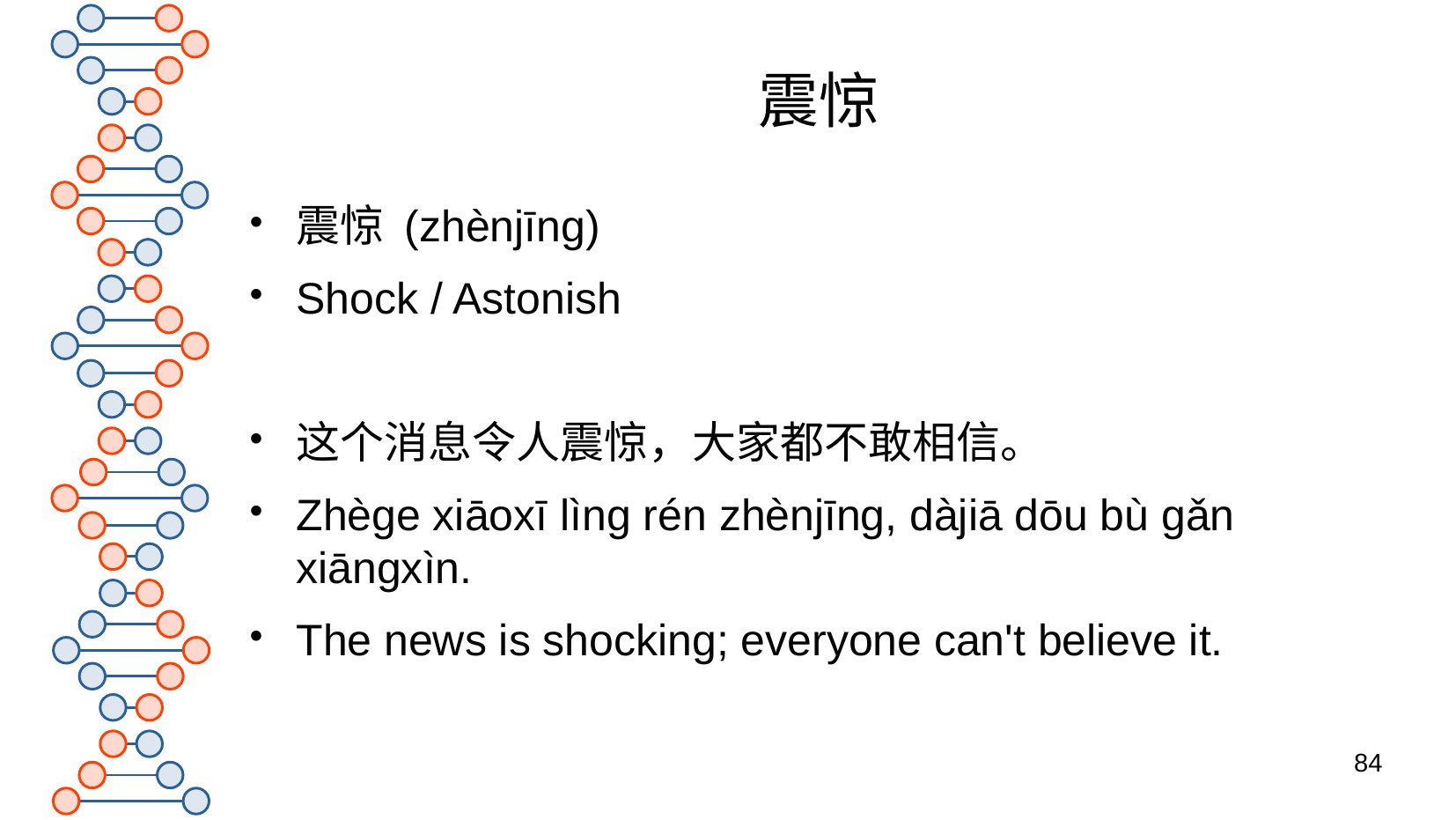

# 震惊
震惊 (zhènjīng)
Shock / Astonish

这个消息令人震惊，大家都不敢相信。
Zhège xiāoxī lìng rén zhènjīng, dàjiā dōu bù gǎn xiāngxìn.
The news is shocking; everyone can't believe it.

84